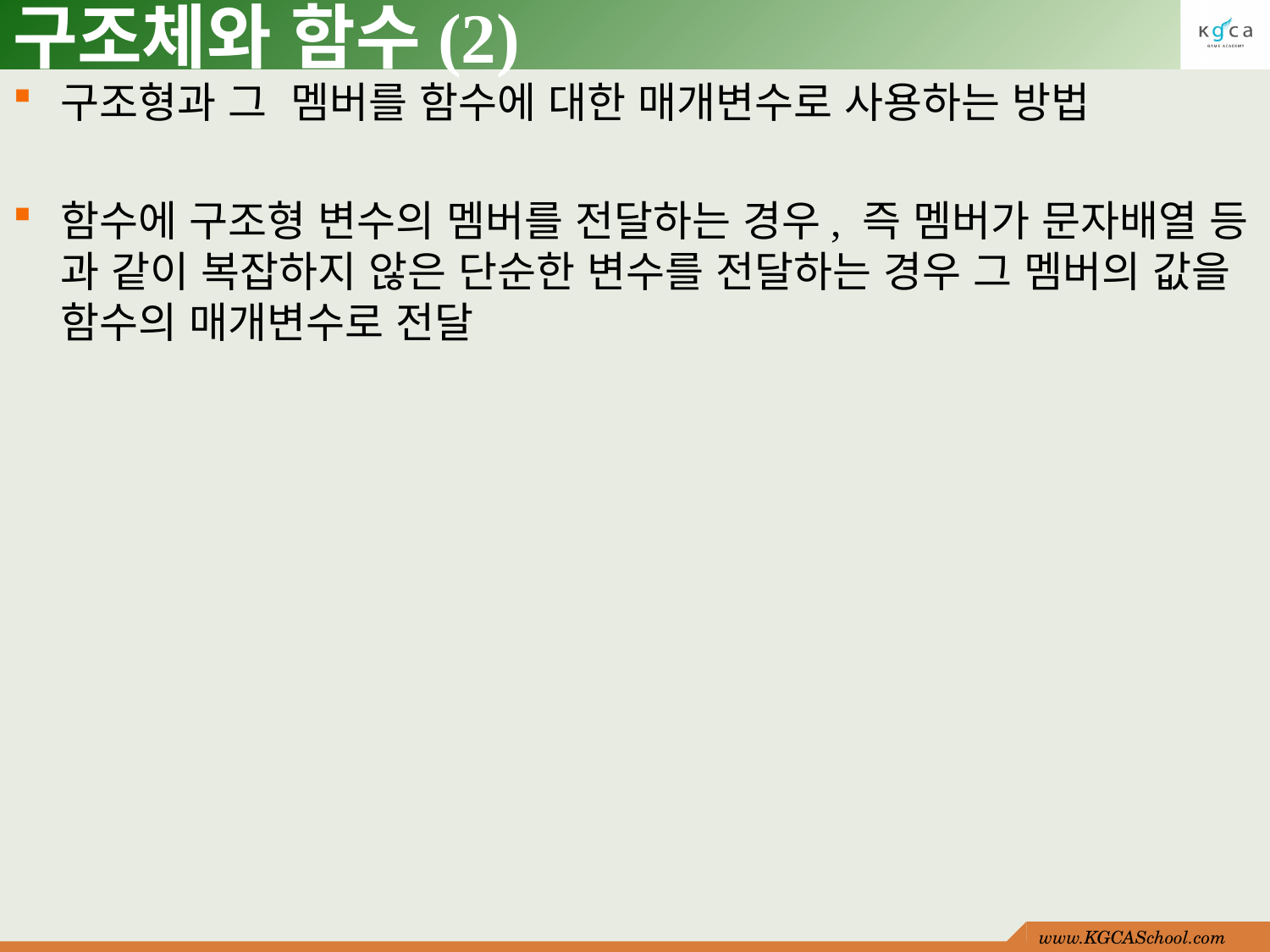

# 구조체와 함수(2)
구조형과 그  멤버를 함수에 대한 매개변수로 사용하는 방법

함수에 구조형 변수의 멤버를 전달하는 경우, 즉 멤버가 문자배열 등 과 같이 복잡하지 않은 단순한 변수를 전달하는 경우 그 멤버의 값을 함수의 매개변수로 전달